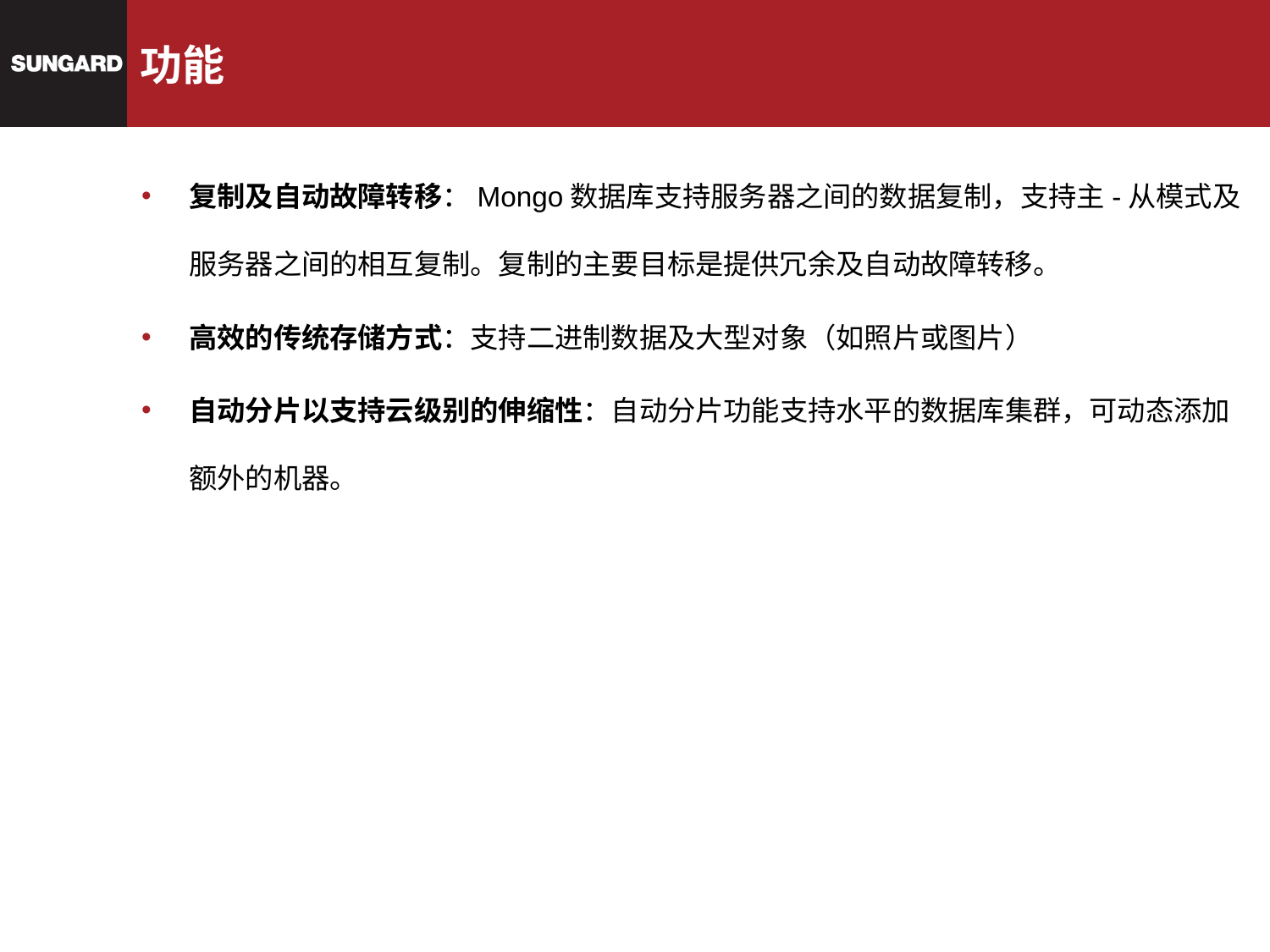

# 功能
复制及自动故障转移：Mongo数据库支持服务器之间的数据复制，支持主-从模式及服务器之间的相互复制。复制的主要目标是提供冗余及自动故障转移。
高效的传统存储方式：支持二进制数据及大型对象（如照片或图片）
自动分片以支持云级别的伸缩性：自动分片功能支持水平的数据库集群，可动态添加额外的机器。